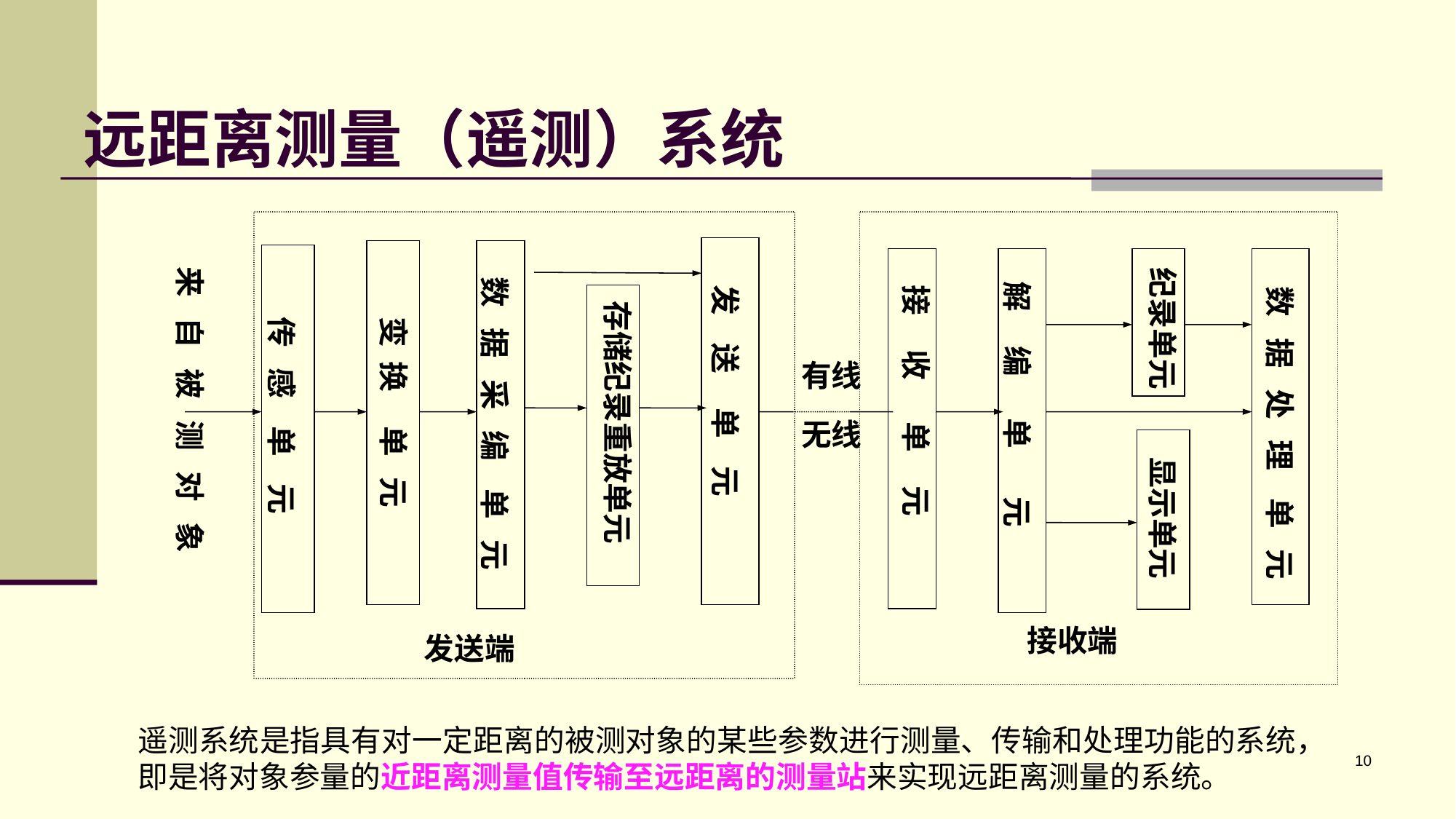

# 远距离测量（遥测）系统

来   自   被   测   对   象

数   据   采   编    单   元
存储纪录重放单元
传   感    单    元
变  换     单   元

纪录单元
数   据   处   理    单   元

显示单元

解     编      单       元
接     收      单     元

有线
无线
接收端
发送端

发    送     单    元

遥测系统是指具有对一定距离的被测对象的某些参数进行测量、传输和处理功能的系统，即是将对象参量的近距离测量值传输至远距离的测量站来实现远距离测量的系统。
10